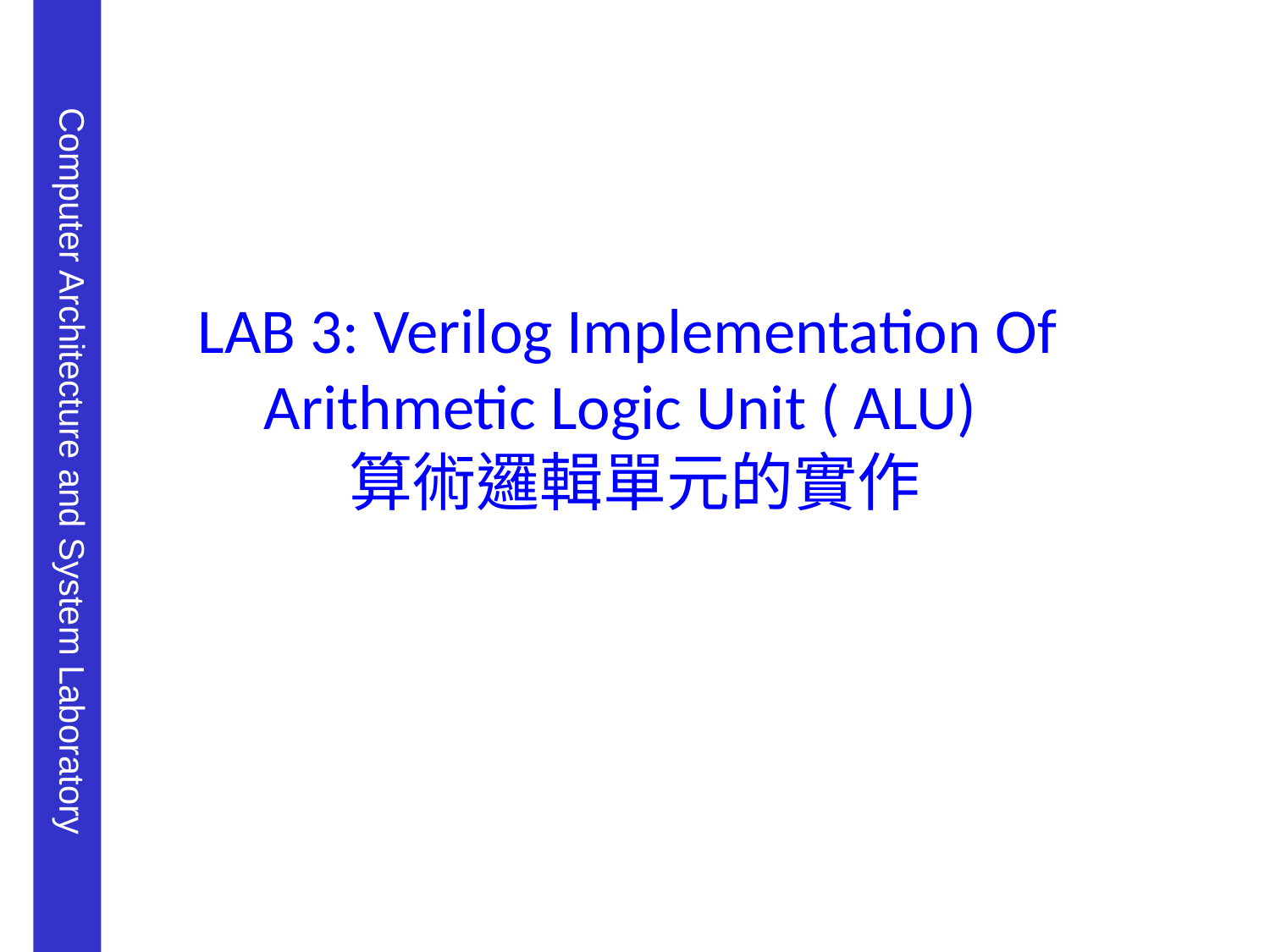

LAB 3: Verilog Implementation Of  Arithmetic Logic Unit ( ALU)
算術邏輯單元的實作